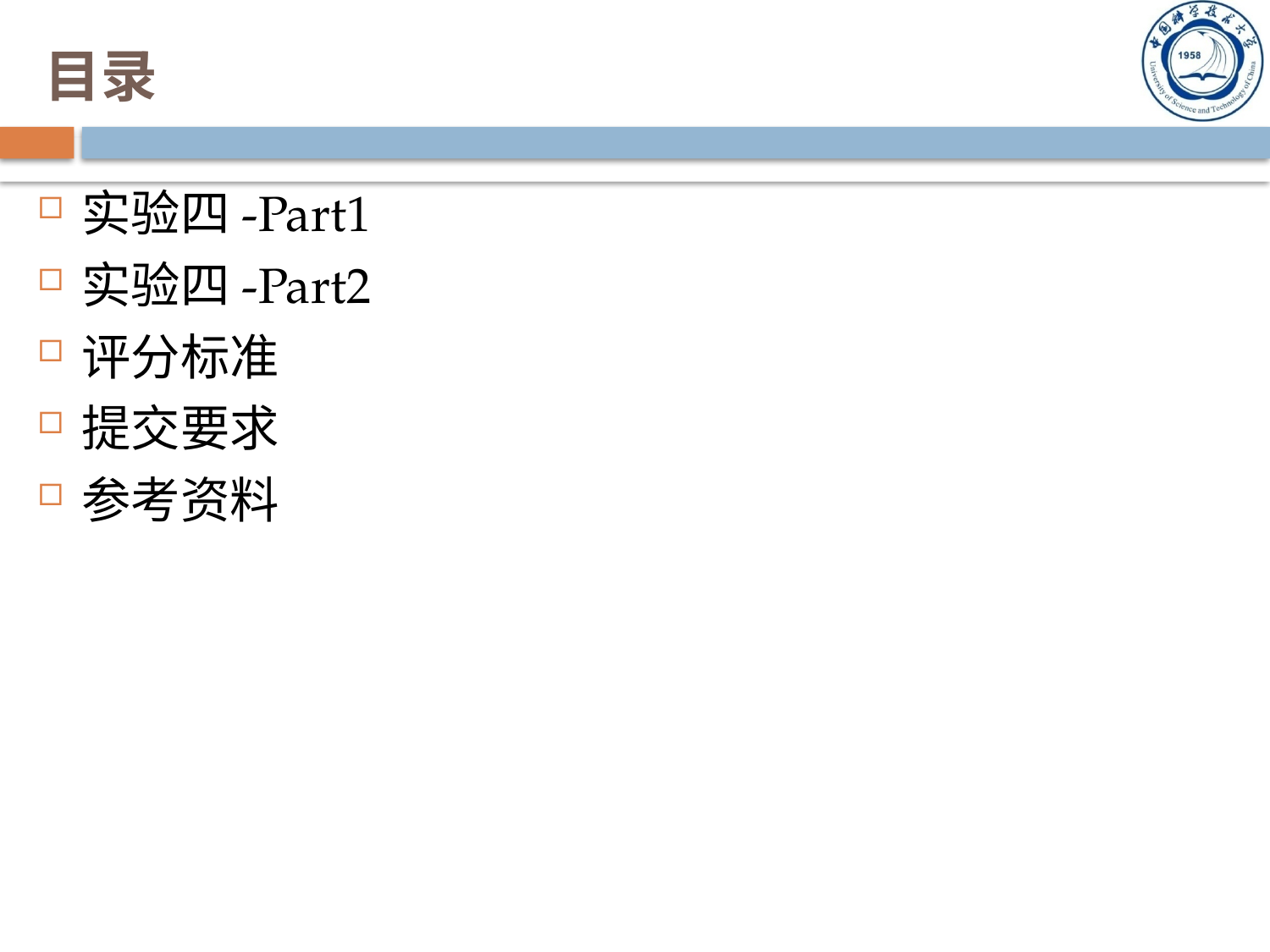

# 目录
实验四-Part1
实验四-Part2
评分标准
提交要求
参考资料